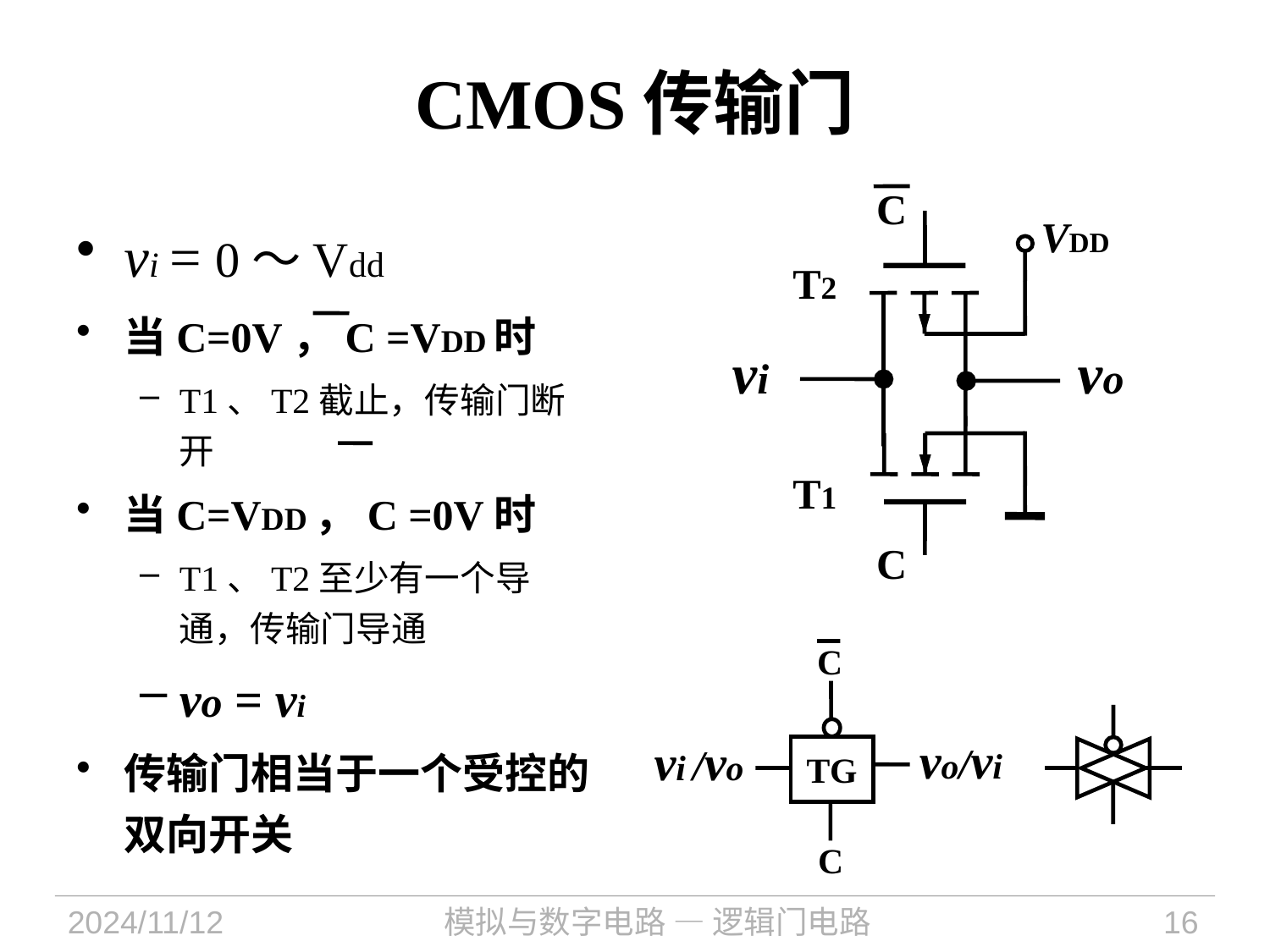

# CMOS传输门

C
vi = 0～Vdd
当C=0V，C =VDD时
T1、T2截止，传输门断开
当C=VDD，C =0V时
T1、T2至少有一个导通，传输门导通
vo = vi
传输门相当于一个受控的双向开关
VDD

T2

vi
vo

T1

C

C

vo/vi
vi /vo
TG

C

2024/11/12
模拟与数字电路 — 逻辑门电路
16